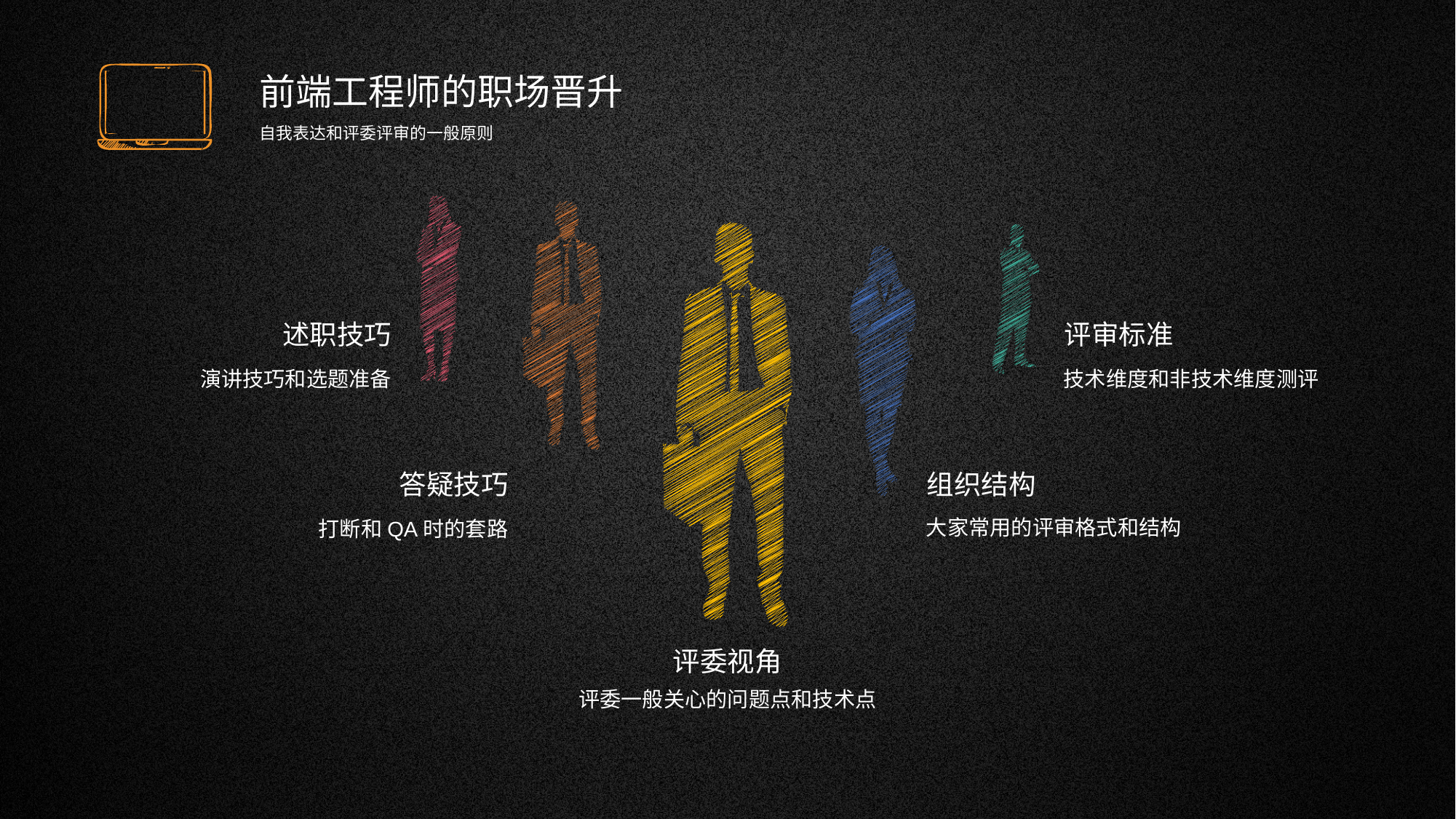

前端工程师的职场晋升
自我表达和评委评审的一般原则

e7d195523061f1c07797a755f80b33936a4bdb71a1e2e9b3B62BFFCC95B79A52B69A880DC502B9E829A24DBA5CC298944ED7C125A3C86A656AA7F644DB8944AD014E04A9878B8132B29416743944FF5DF7B305328D74A606473A2245CF56CC8645AB564CB57661BDFEEB7A97C9C70052F858D888A9303BD944E31C4FEC3188E7FD6EC68044F9A740

述职技巧
演讲技巧和选题准备
评审标准
技术维度和非技术维度测评
答疑技巧
打断和QA时的套路
组织结构
大家常用的评审格式和结构
评委视角
评委一般关心的问题点和技术点